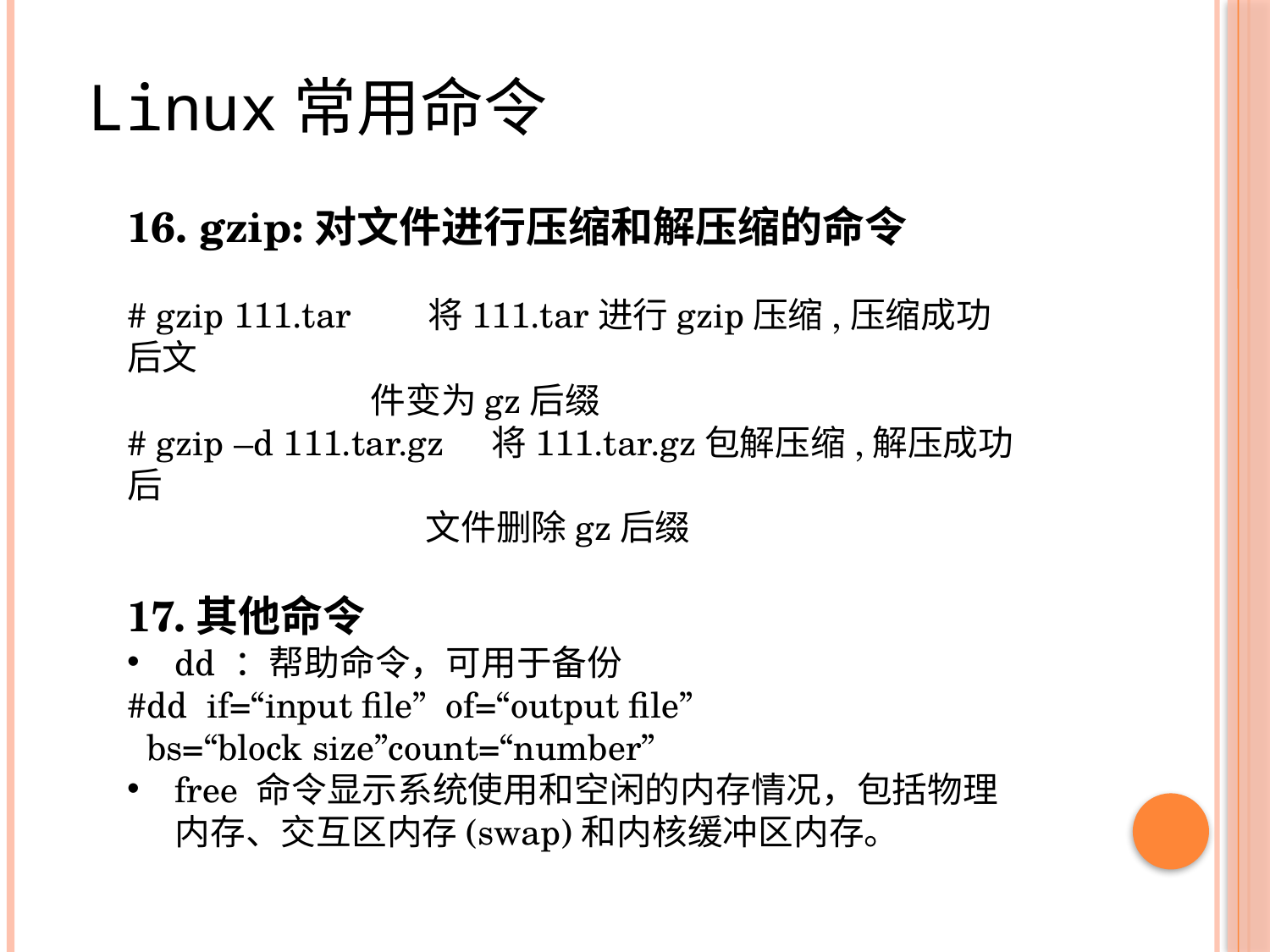

Linux常用命令
16. gzip:对文件进行压缩和解压缩的命令

# gzip 111.tar       将111.tar进行gzip压缩,压缩成功后文
                              件变为gz后缀
# gzip –d 111.tar.gz    将111.tar.gz包解压缩,解压成功后
                                     文件删除gz后缀

17.其他命令
dd ：帮助命令，可用于备份
#dd  if=“input file”  of=“output file”
  bs=“block size”count=“number”
free 命令显示系统使用和空闲的内存情况，包括物理内存、交互区内存(swap)和内核缓冲区内存。